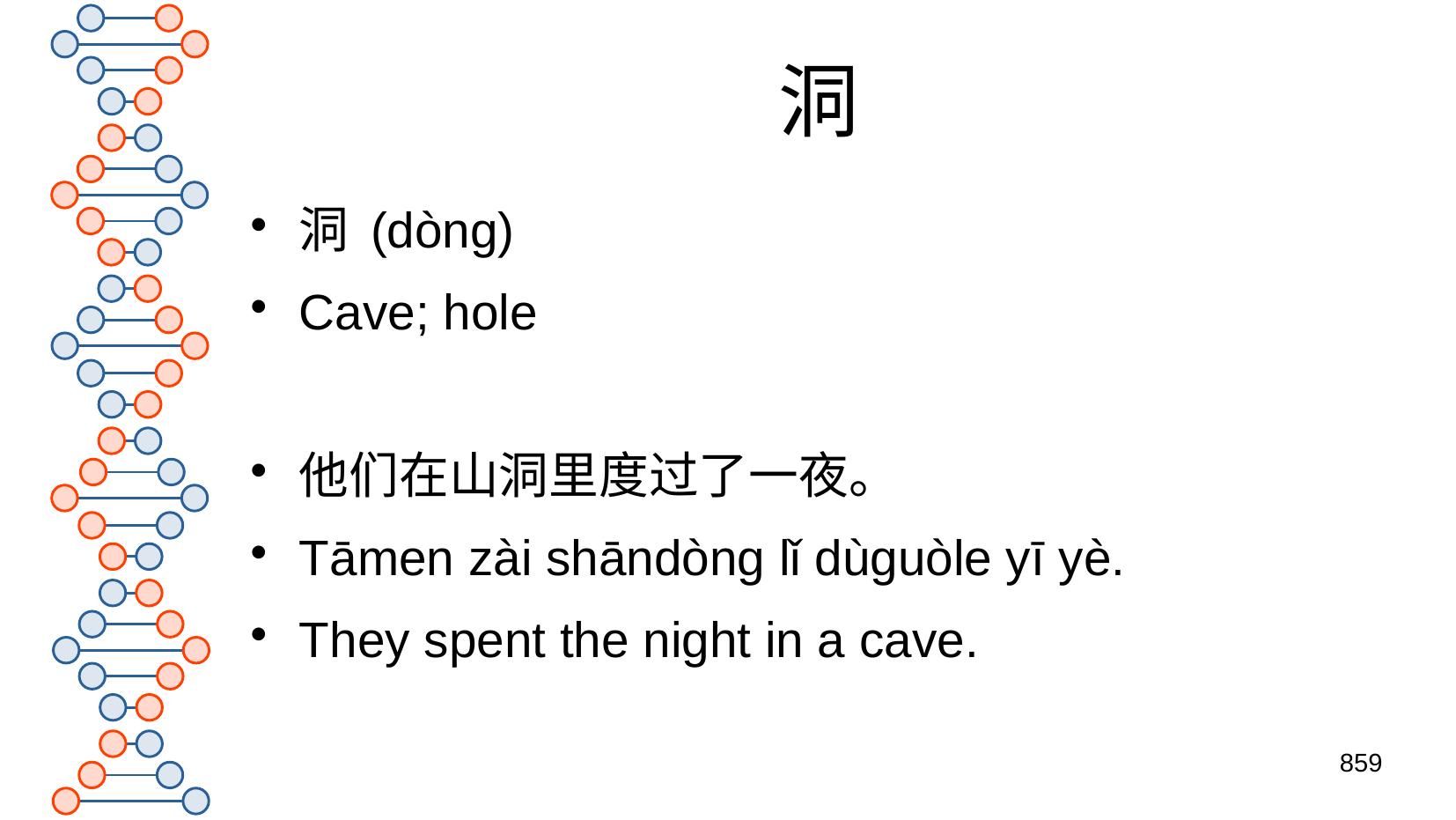

# 洞
洞 (dòng)
Cave; hole

他们在山洞里度过了一夜。
Tāmen zài shāndòng lǐ dùguòle yī yè.
They spent the night in a cave.

859